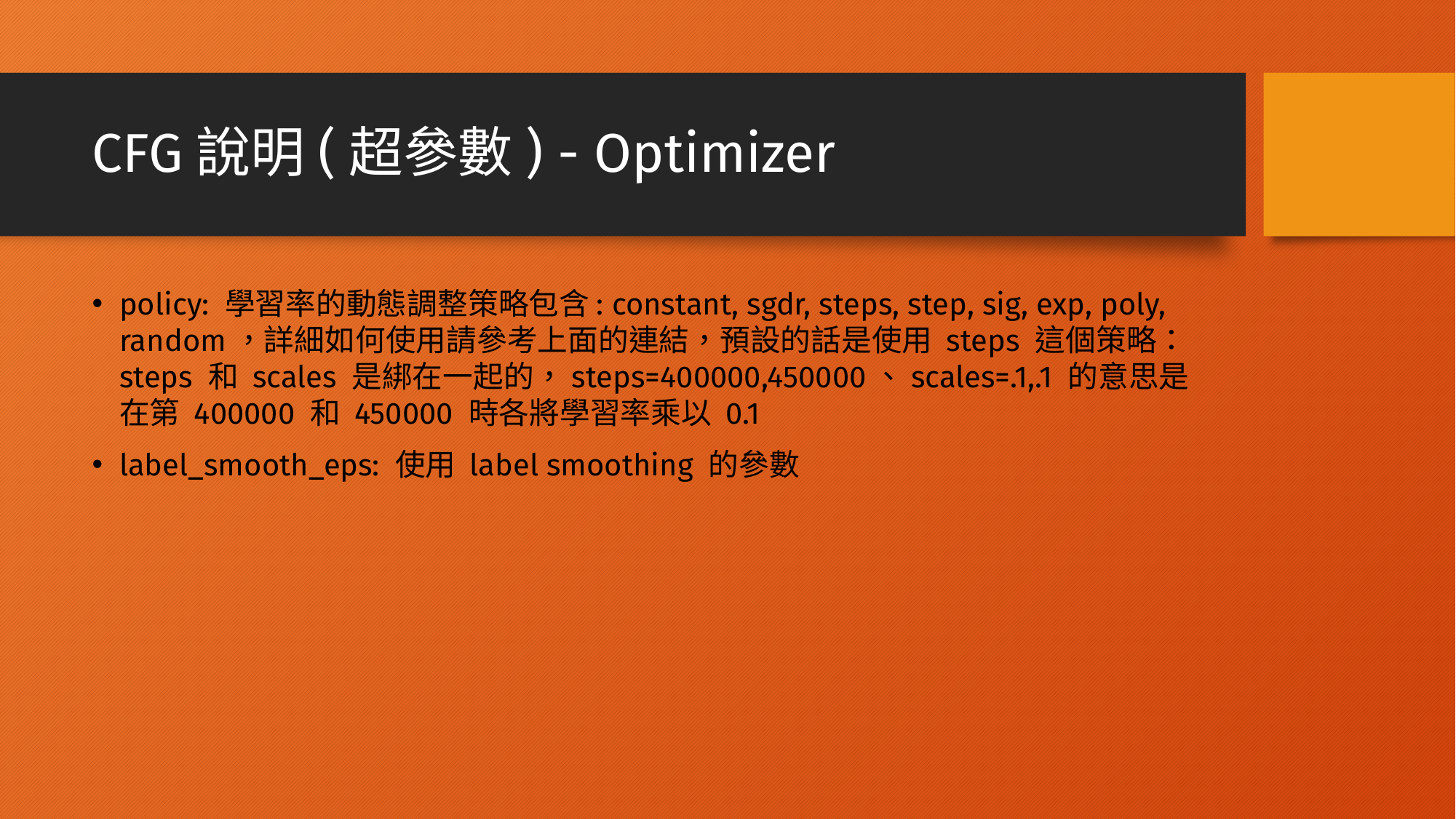

# CFG說明(超參數) - Optimizer
policy: 學習率的動態調整策略包含: constant, sgdr, steps, step, sig, exp, poly, random，詳細如何使用請參考上面的連結，預設的話是使用 steps 這個策略：steps 和 scales 是綁在一起的，steps=400000,450000、scales=.1,.1 的意思是在第 400000 和 450000 時各將學習率乘以 0.1
label_smooth_eps: 使用 label smoothing 的參數